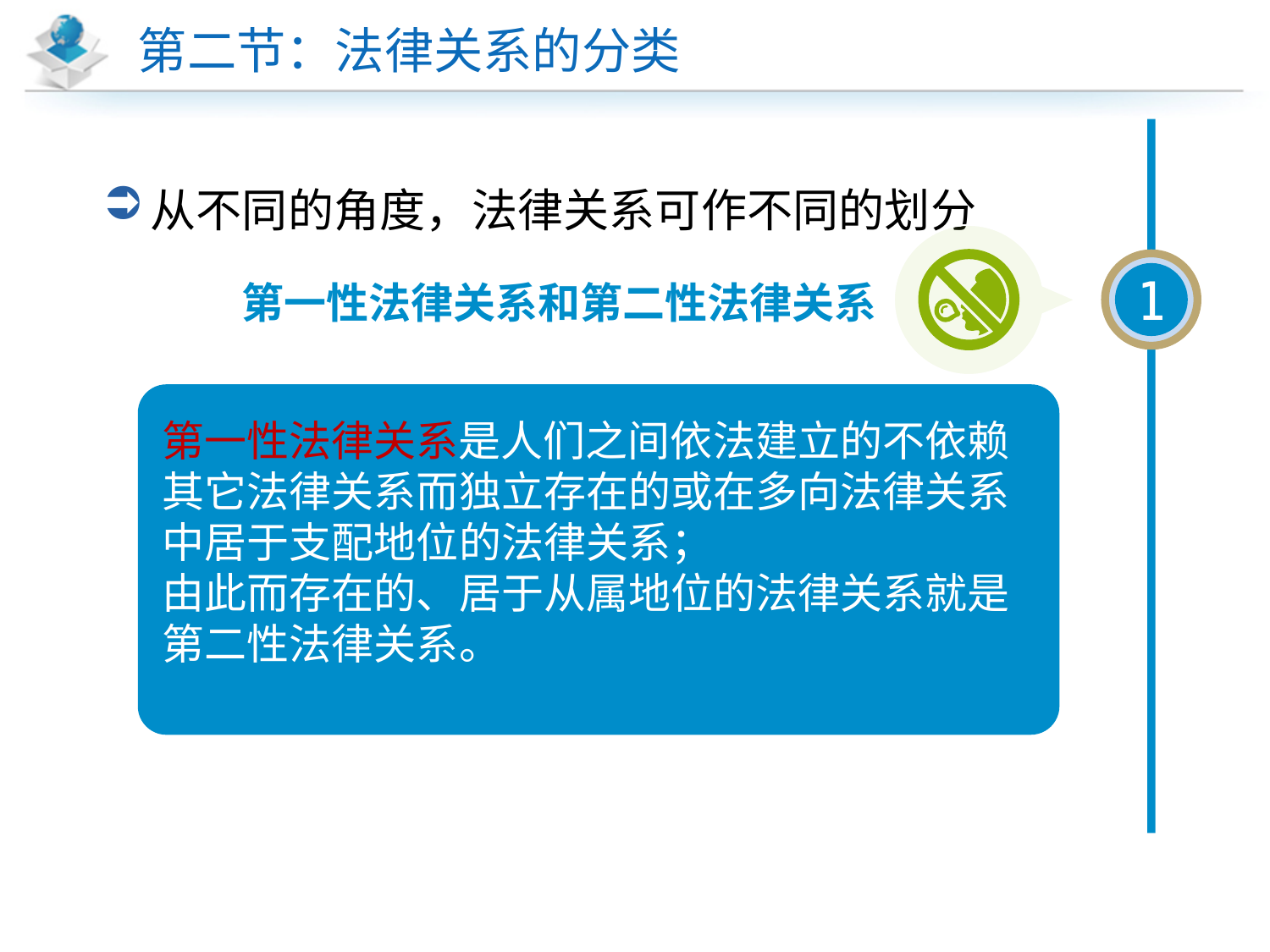

# 第二节：法律关系的分类

1
第一性法律关系和第二性法律关系

第一性法律关系是人们之间依法建立的不依赖其它法律关系而独立存在的或在多向法律关系中居于支配地位的法律关系；
由此而存在的、居于从属地位的法律关系就是第二性法律关系。
从不同的角度，法律关系可作不同的划分